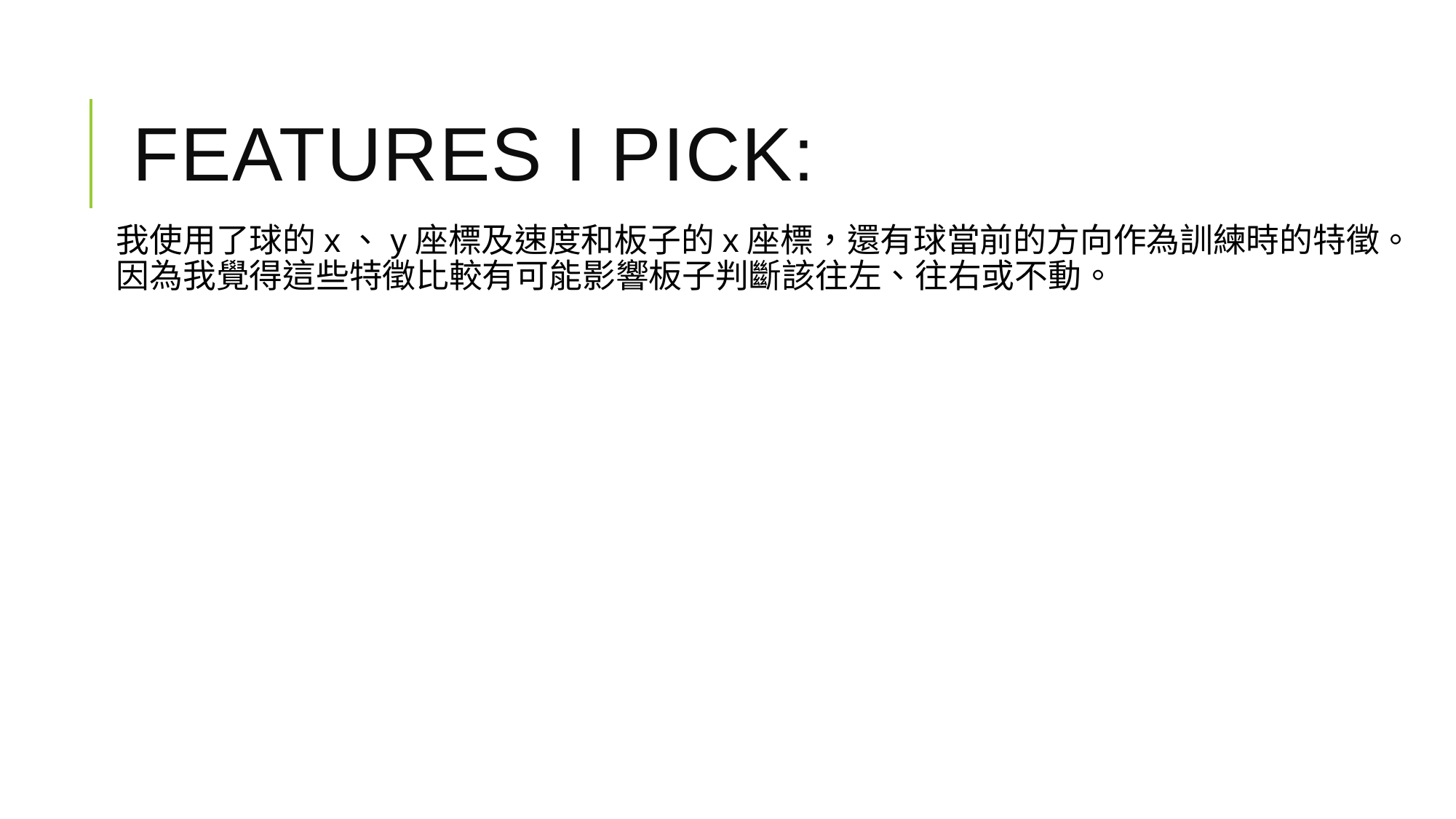

# Features I Pick:
我使用了球的x、y座標及速度和板子的x座標，還有球當前的方向作為訓練時的特徵。因為我覺得這些特徵比較有可能影響板子判斷該往左、往右或不動。